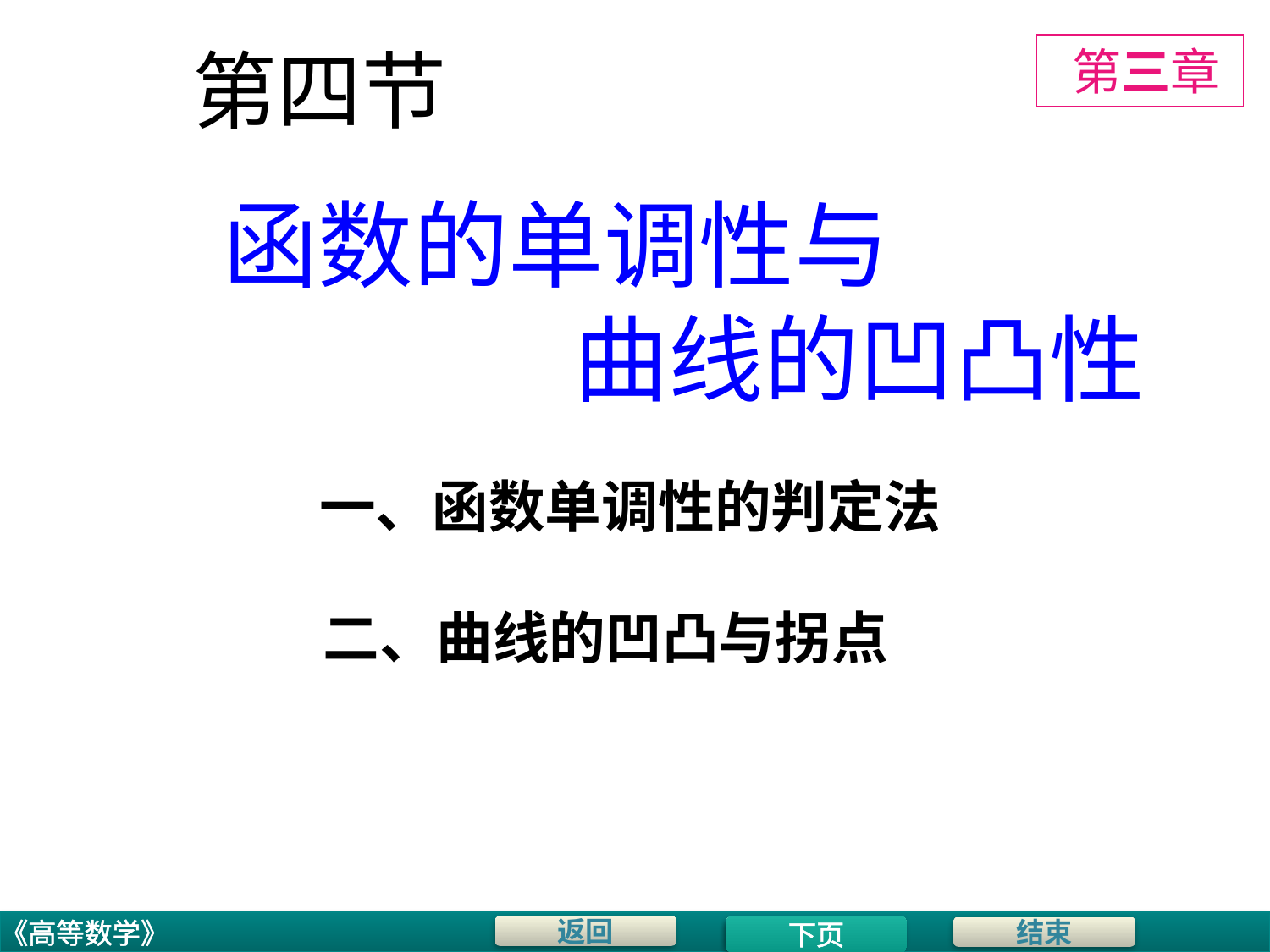

# 第四节
 第三章
函数的单调性与
曲线的凹凸性
一、函数单调性的判定法
二、曲线的凹凸与拐点
下页